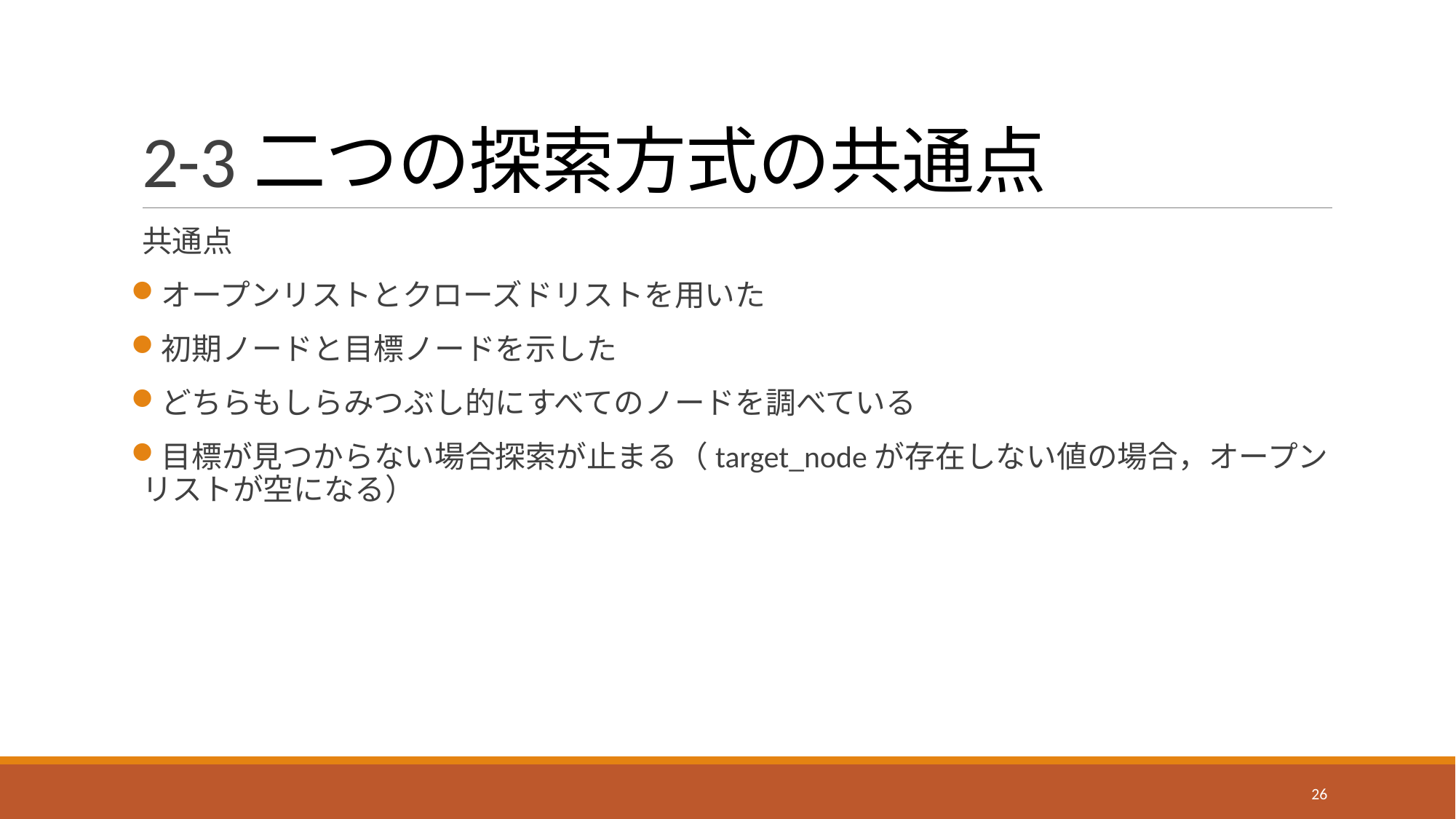

# 2-3二つの探索方式の共通点
共通点
オープンリストとクローズドリストを用いた
初期ノードと目標ノードを示した
どちらもしらみつぶし的にすべてのノードを調べている
目標が見つからない場合探索が止まる（target_nodeが存在しない値の場合，オープンリストが空になる）

26